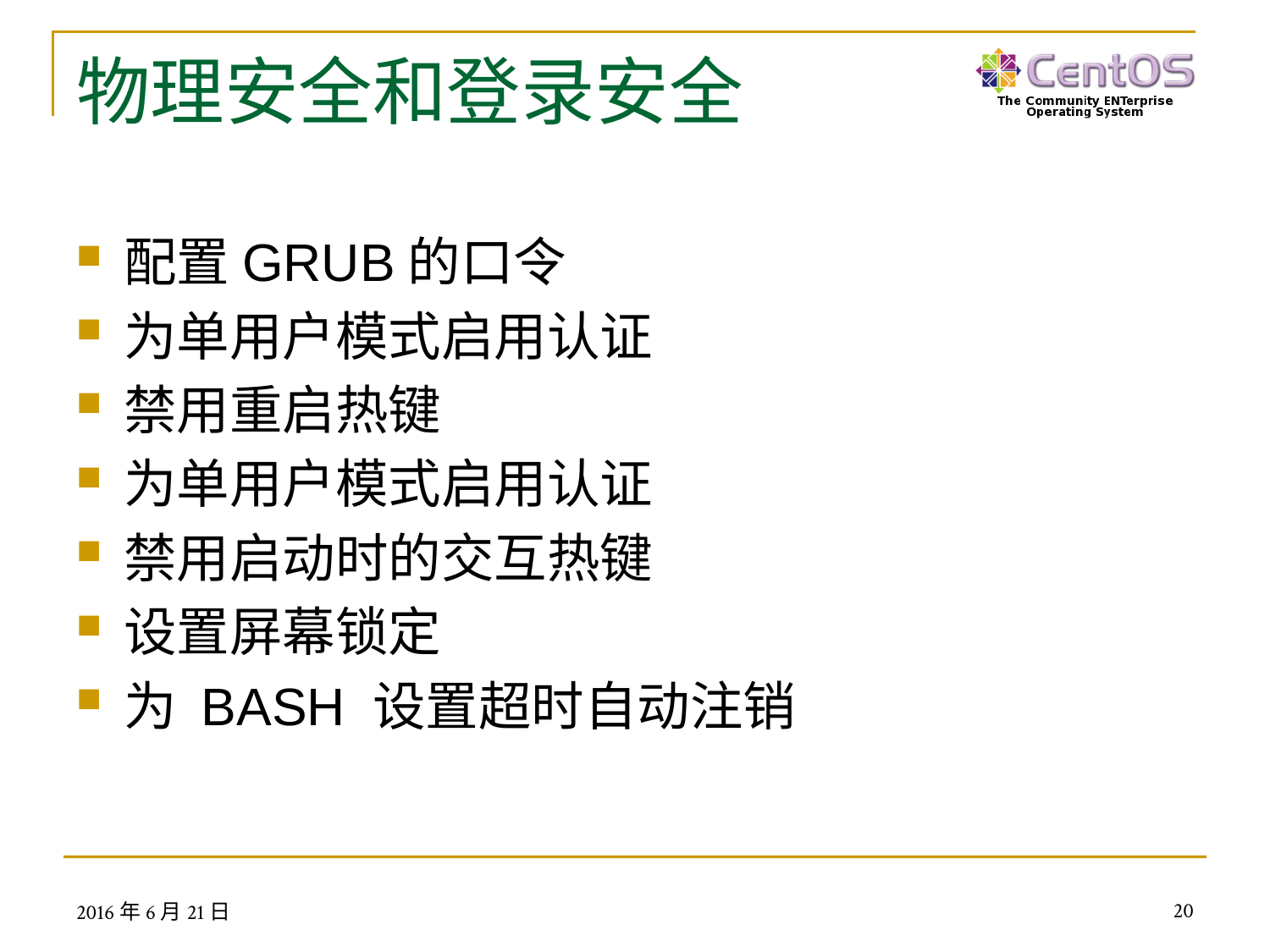

# 物理安全和登录安全
配置GRUB的口令
为单用户模式启用认证
禁用重启热键
为单用户模式启用认证
禁用启动时的交互热键
设置屏幕锁定
为 BASH 设置超时自动注销
2016年6月21日
20